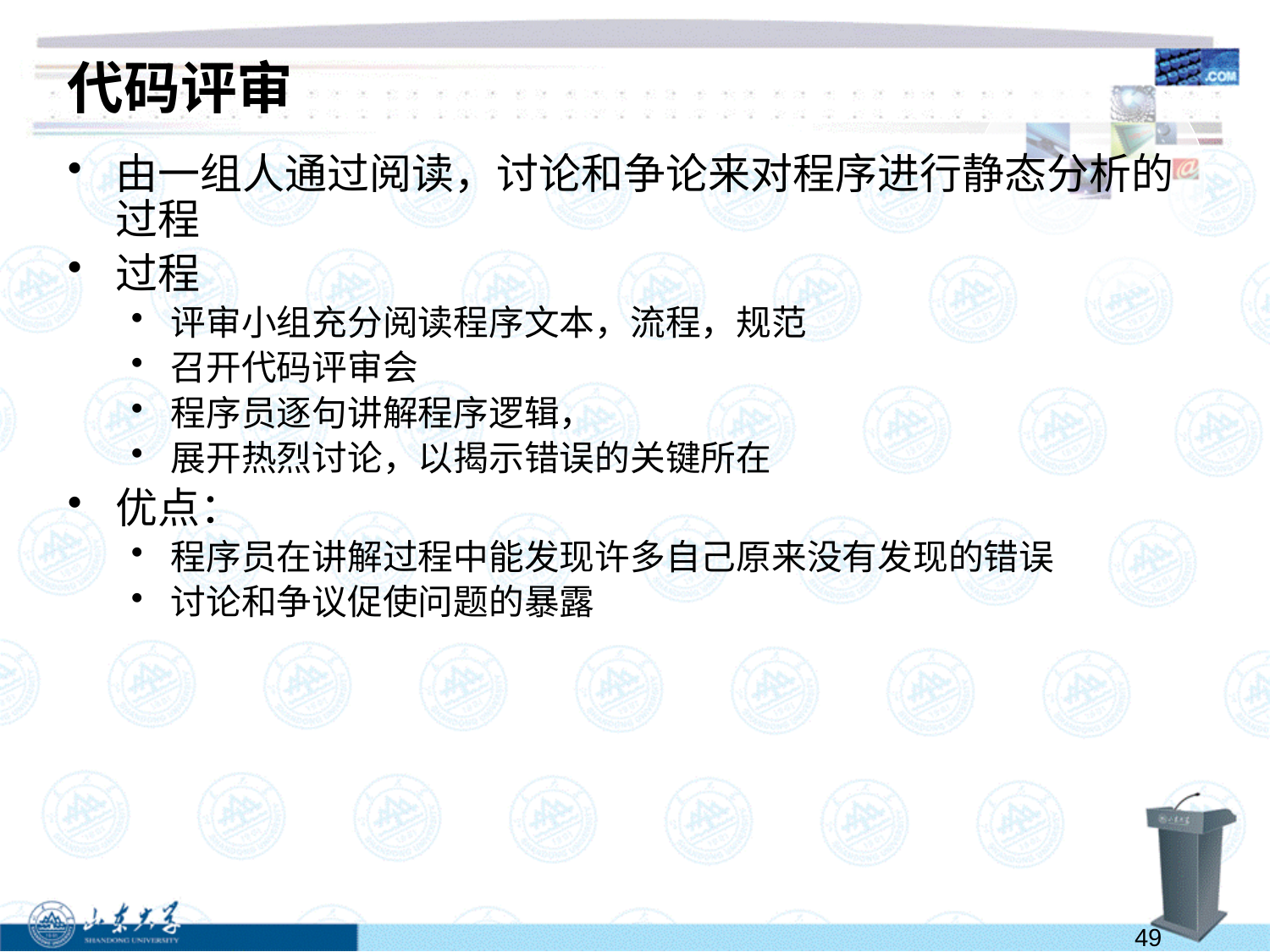

# 代码评审
由一组人通过阅读，讨论和争论来对程序进行静态分析的过程
过程
评审小组充分阅读程序文本，流程，规范
召开代码评审会
程序员逐句讲解程序逻辑，
展开热烈讨论，以揭示错误的关键所在
优点：
程序员在讲解过程中能发现许多自己原来没有发现的错误
讨论和争议促使问题的暴露
49